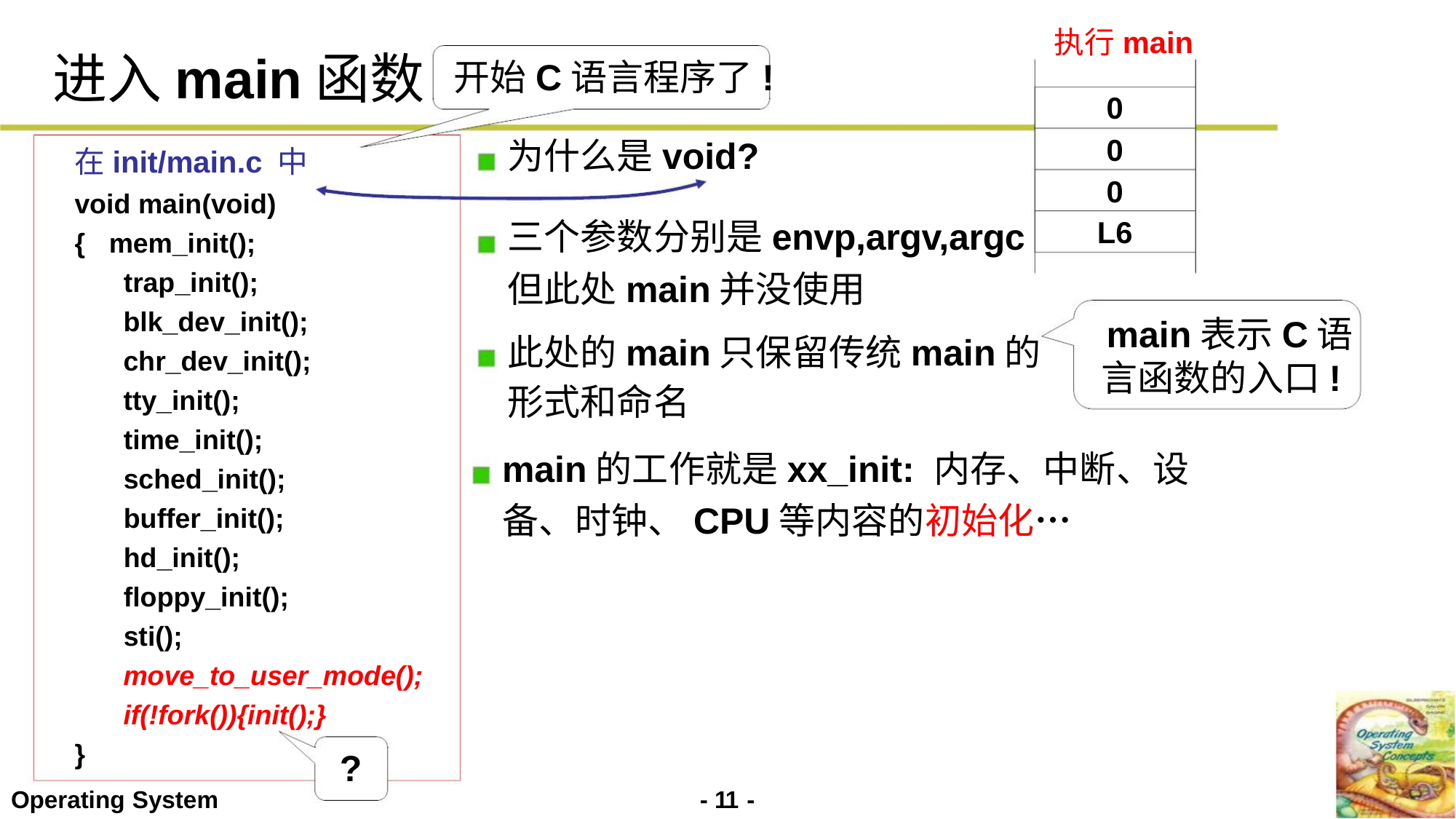

执行main

进入main函数
开始C语言程序了!
为什么是void?
0
0
0
在init/main.c 中
void main(void)
{ mem_init();
trap_init();
L6
三个参数分别是envp,argv,argc
但此处main并没使用
blk_dev_init();
chr_dev_init();
tty_init();
main表示C语
言函数的入口!
此处的main只保留传统main的
形式和命名
time_init();
main的工作就是xx_init: 内存、中断、设
备、时钟、CPU等内容的初始化…
sched_init();
buffer_init();
hd_init();
floppy_init();
sti();
move_to_user_mode();
if(!fork()){init();}

}
?
- 11 -
Operating System